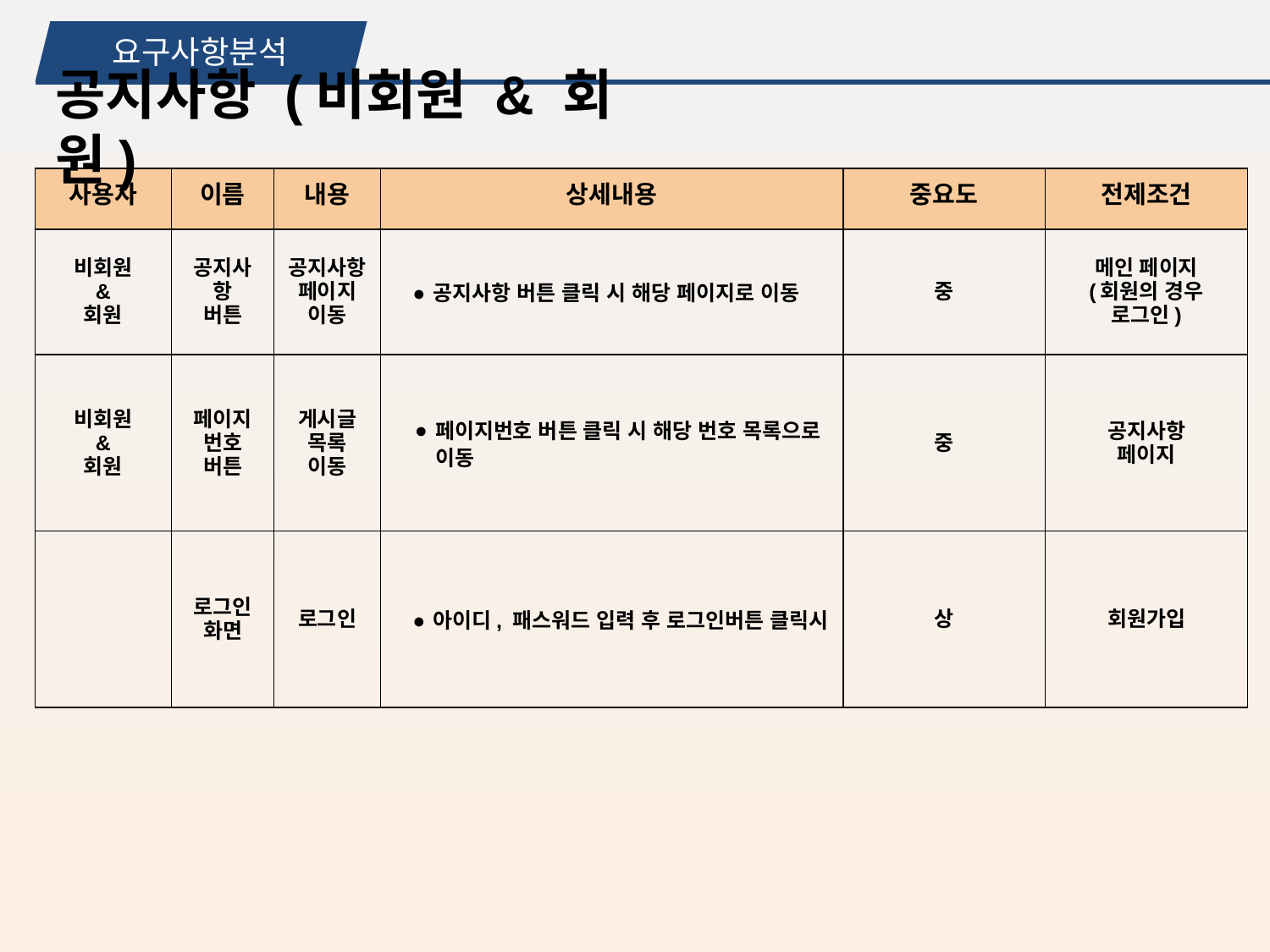

요구사항분석

공지사항 (비회원 & 회원)
| 사용자 | 이름 | 내용 | 상세내용 | 중요도 | 전제조건 |
| --- | --- | --- | --- | --- | --- |
| 비회원 & 회원 | 공지사항 버튼 | 공지사항 페이지 이동 | 공지사항 버튼 클릭 시 해당 페이지로 이동 | 중 | 메인 페이지 (회원의 경우 로그인) |
| 비회원 & 회원 | 페이지 번호 버튼 | 게시글 목록 이동 | 페이지번호 버튼 클릭 시 해당 번호 목록으로 이동 | 중 | 공지사항 페이지 |
|  | 로그인 화면 | 로그인 | 아이디, 패스워드 입력 후 로그인버튼 클릭시 | 상 | 회원가입 |